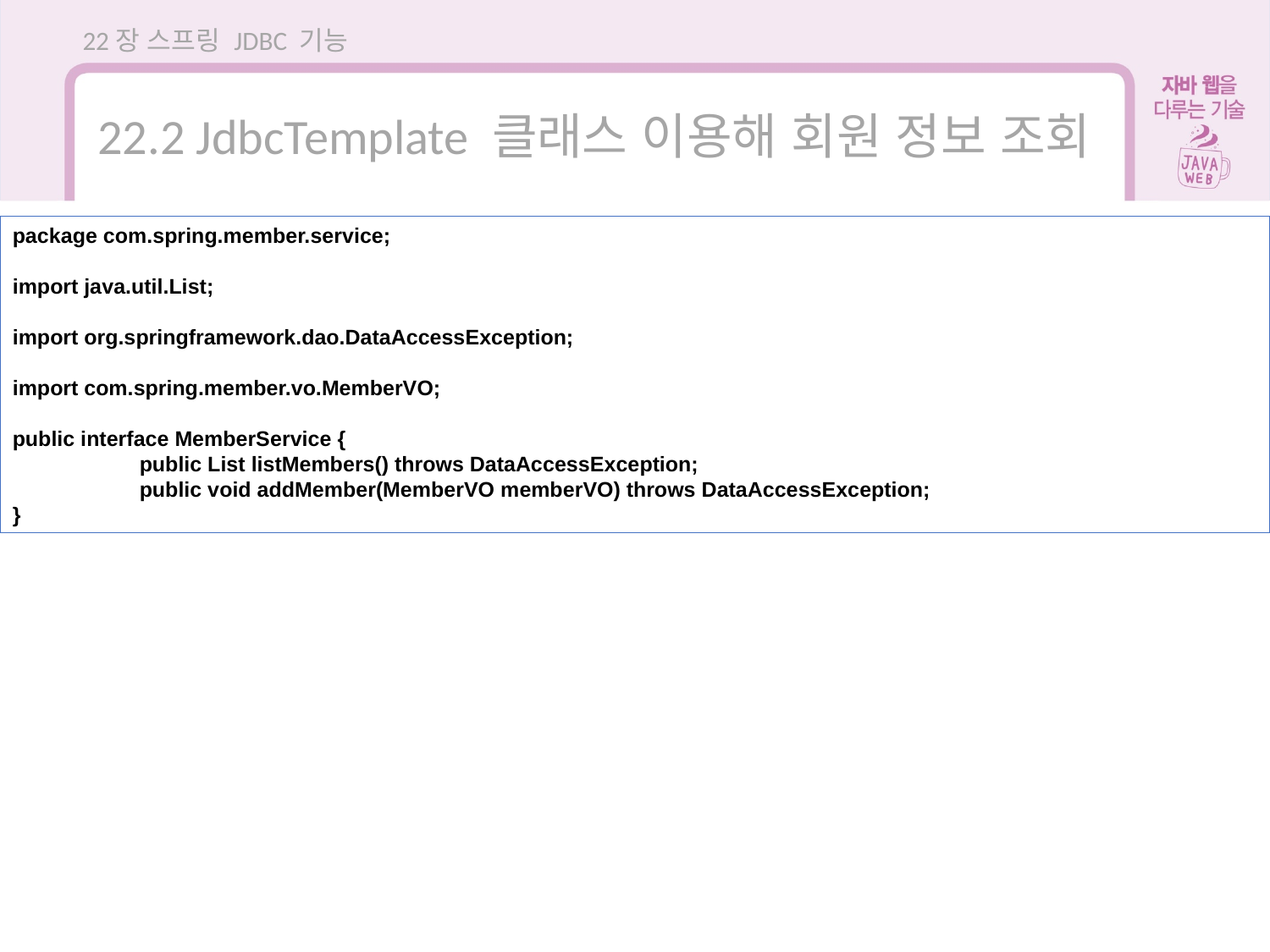

22장 스프링 JDBC 기능
22.2 JdbcTemplate 클래스 이용해 회원 정보 조회
package com.spring.member.service;

import java.util.List;

import org.springframework.dao.DataAccessException;

import com.spring.member.vo.MemberVO;

public interface MemberService {
	public List listMembers() throws DataAccessException;
	public void addMember(MemberVO memberVO) throws DataAccessException;
}